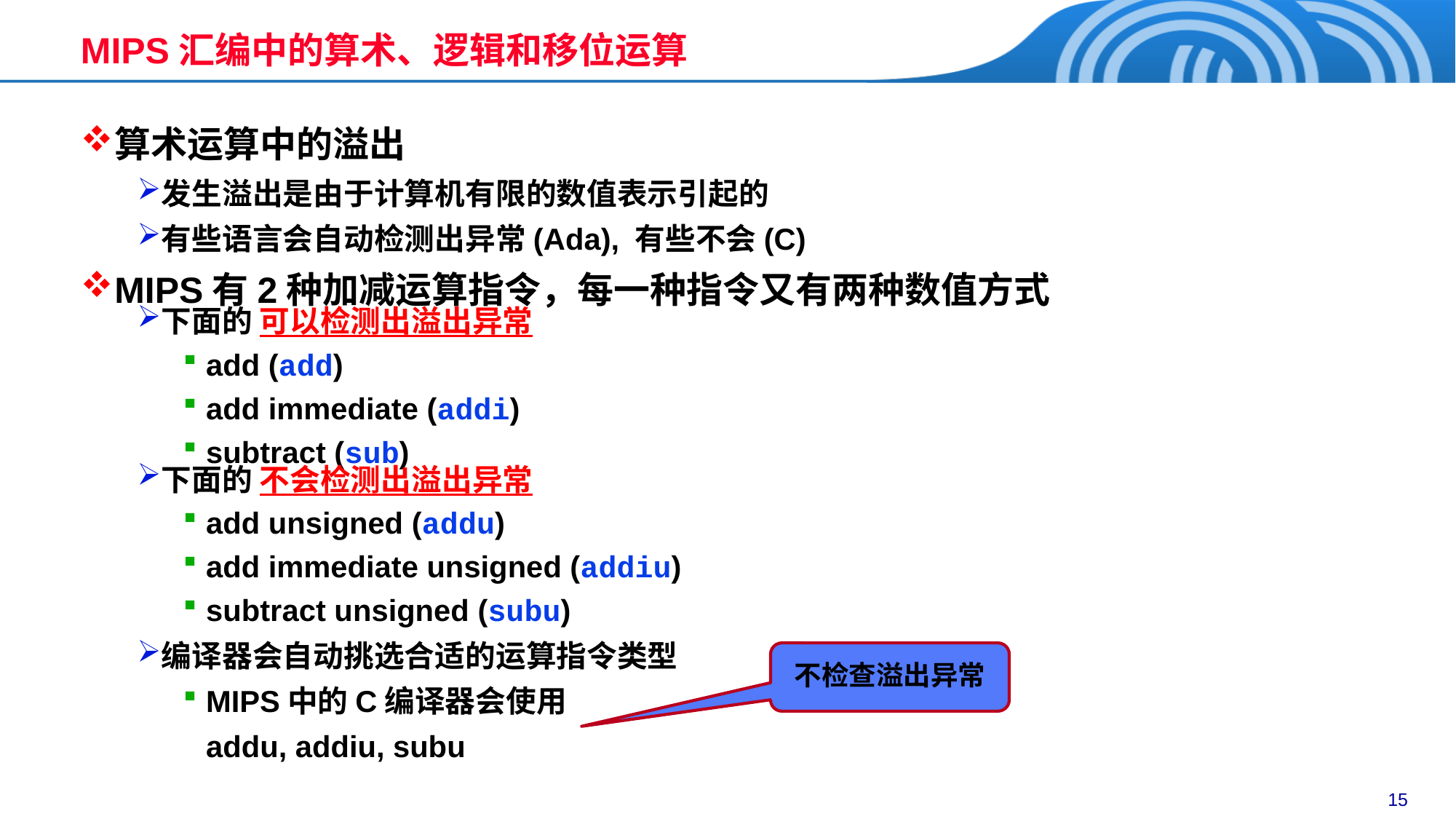

MIPS汇编中的算术、逻辑和移位运算
算术运算中的溢出
发生溢出是由于计算机有限的数值表示引起的
有些语言会自动检测出异常(Ada), 有些不会(C)
MIPS有2种加减运算指令，每一种指令又有两种数值方式
下面的 可以检测出溢出异常
add (add)
add immediate (addi)
subtract (sub)
下面的 不会检测出溢出异常
add unsigned (addu)
add immediate unsigned (addiu)
subtract unsigned (subu)
编译器会自动挑选合适的运算指令类型
MIPS中的C编译器会使用
addu, addiu, subu

不检查溢出异常